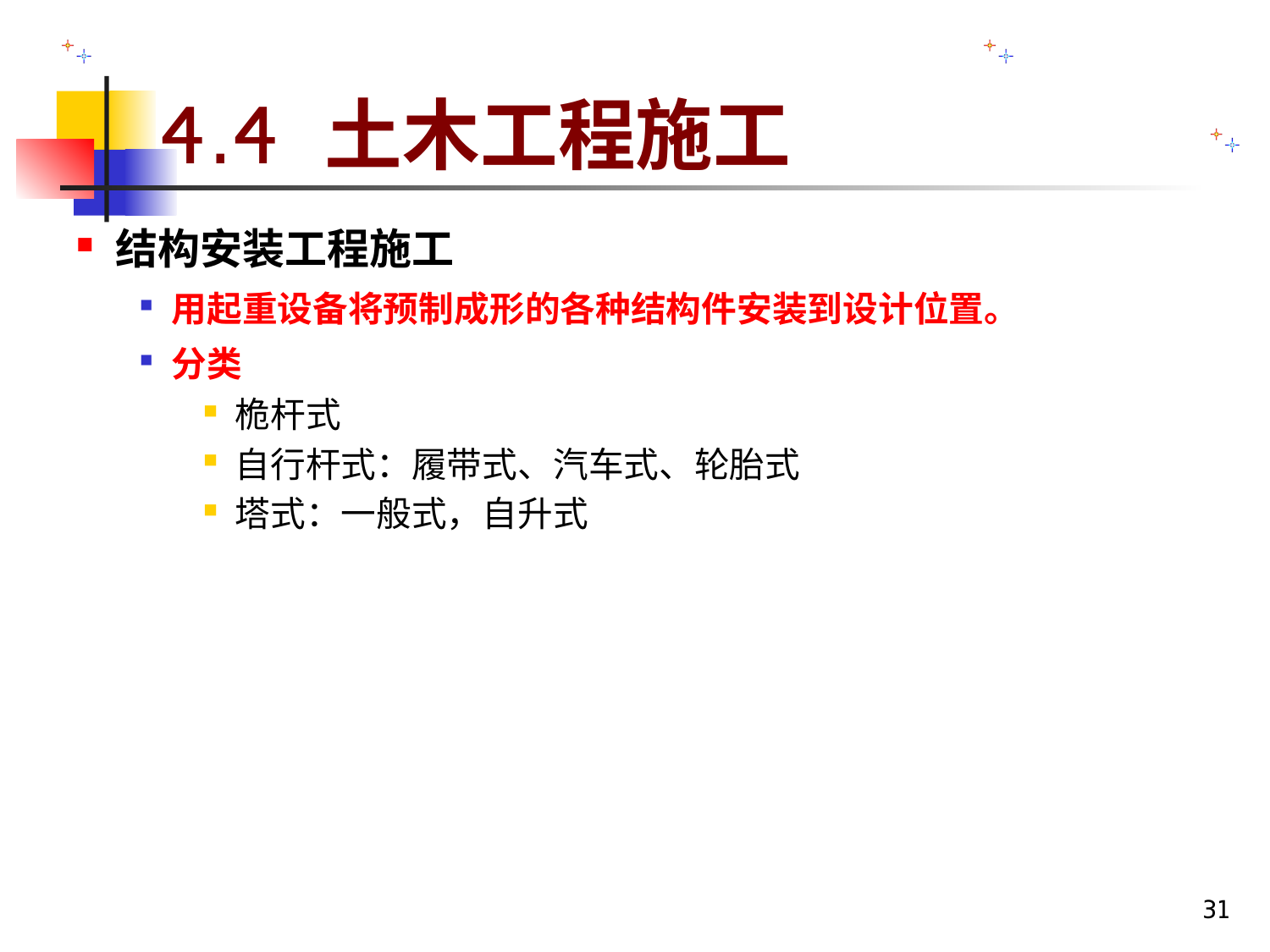

# 4.4 土木工程施工
结构安装工程施工
用起重设备将预制成形的各种结构件安装到设计位置。
分类
桅杆式
自行杆式：履带式、汽车式、轮胎式
塔式：一般式，自升式
31